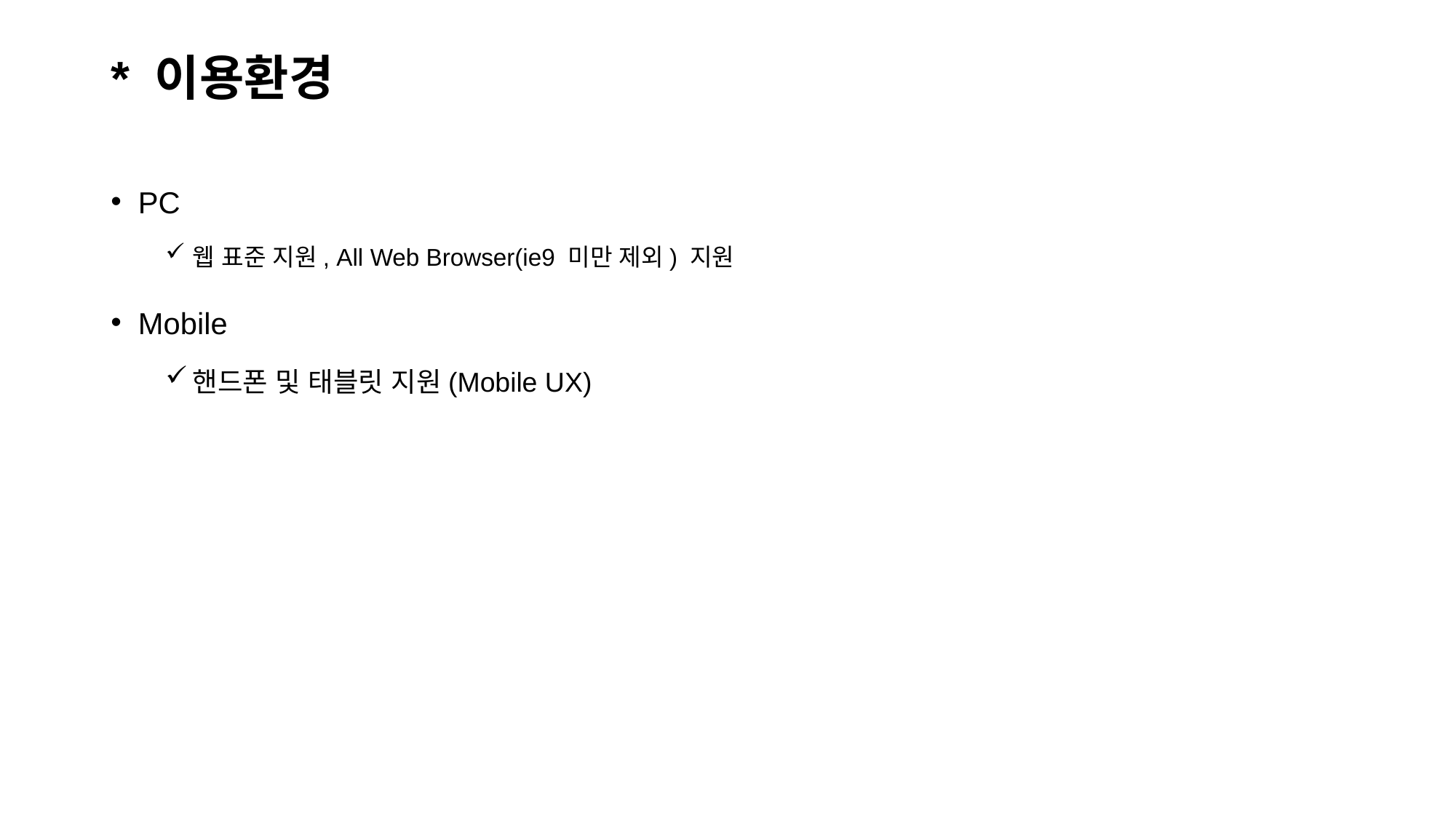

# * 이용환경
PC
웹 표준 지원, All Web Browser(ie9 미만 제외) 지원
Mobile
핸드폰 및 태블릿 지원(Mobile UX)